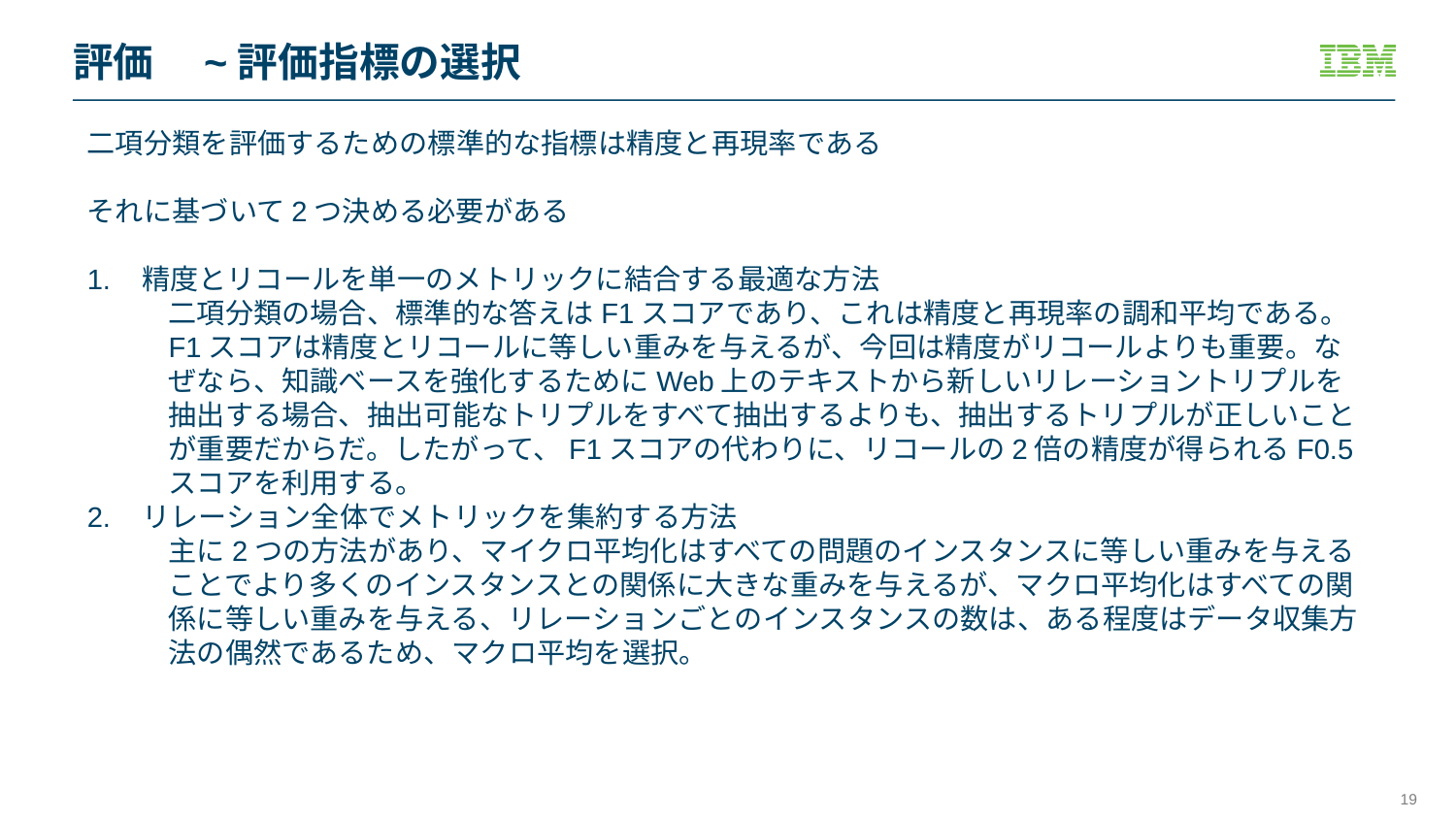

# 評価　~評価指標の選択
二項分類を評価するための標準的な指標は精度と再現率である
それに基づいて2つ決める必要がある
精度とリコールを単一のメトリックに結合する最適な方法
二項分類の場合、標準的な答えはF1スコアであり、これは精度と再現率の調和平均である。F1スコアは精度とリコールに等しい重みを与えるが、今回は精度がリコールよりも重要。なぜなら、知識ベースを強化するためにWeb上のテキストから新しいリレーショントリプルを抽出する場合、抽出可能なトリプルをすべて抽出するよりも、抽出するトリプルが正しいことが重要だからだ。したがって、F1スコアの代わりに、リコールの2倍の精度が得られるF0.5スコアを利用する。
リレーション全体でメトリックを集約する方法
主に2つの方法があり、マイクロ平均化はすべての問題のインスタンスに等しい重みを与えることでより多くのインスタンスとの関係に大きな重みを与えるが、マクロ平均化はすべての関係に等しい重みを与える、リレーションごとのインスタンスの数は、ある程度はデータ収集方法の偶然であるため、マクロ平均を選択。
19